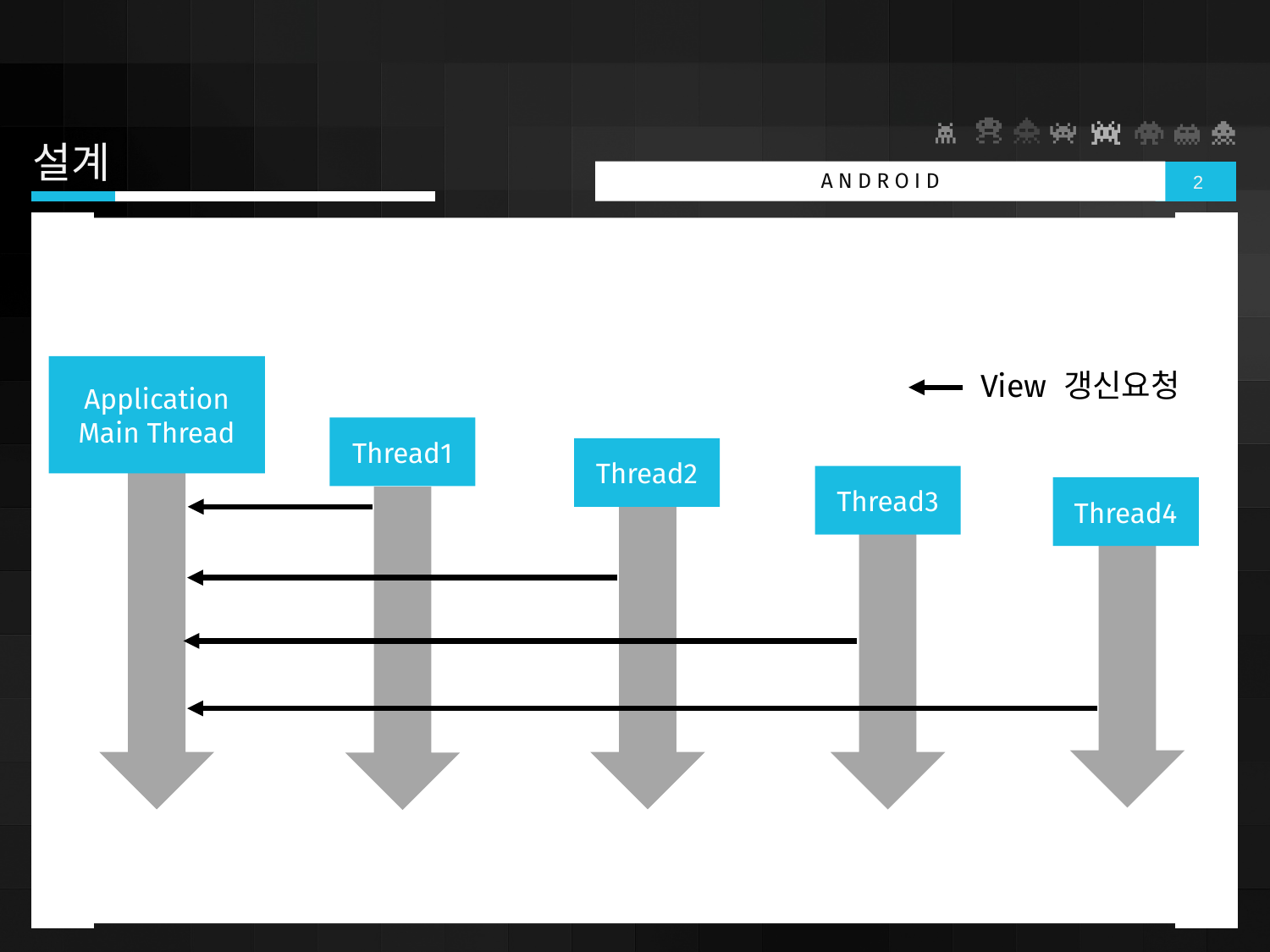

# 설계
ANDROID
2

Application Main Thread
View 갱신요청
Thread1
Thread2
Thread3

Thread4